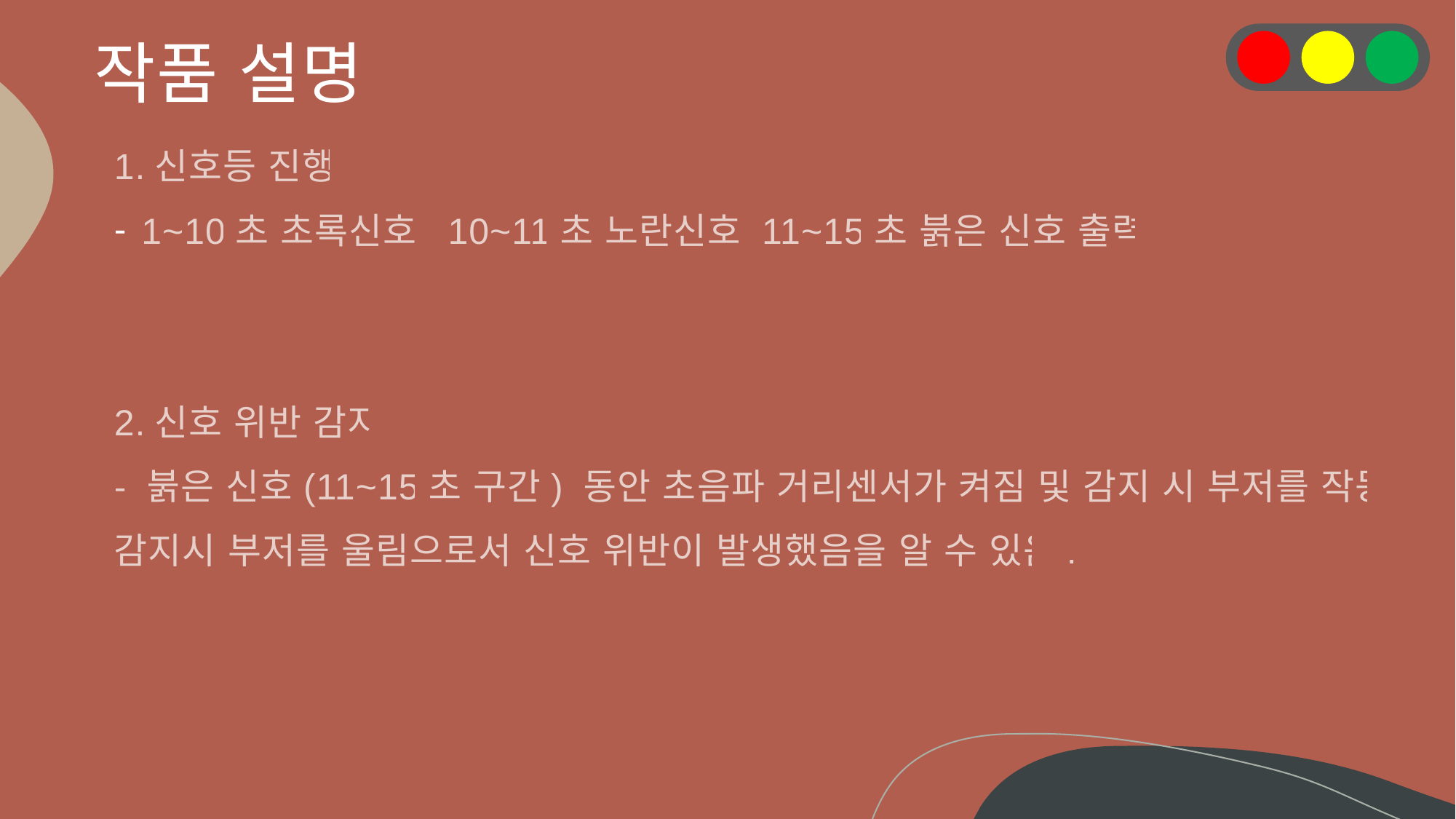

# 작품 설명

1.신호등 진행
1~10초 초록신호  10~11초 노란신호 11~15초 붉은 신호 출력

2.신호 위반 감지
- 붉은 신호(11~15초 구간) 동안 초음파 거리센서가 켜짐 및 감지 시 부저를 작동
감지시 부저를 울림으로서 신호 위반이 발생했음을 알 수 있음.